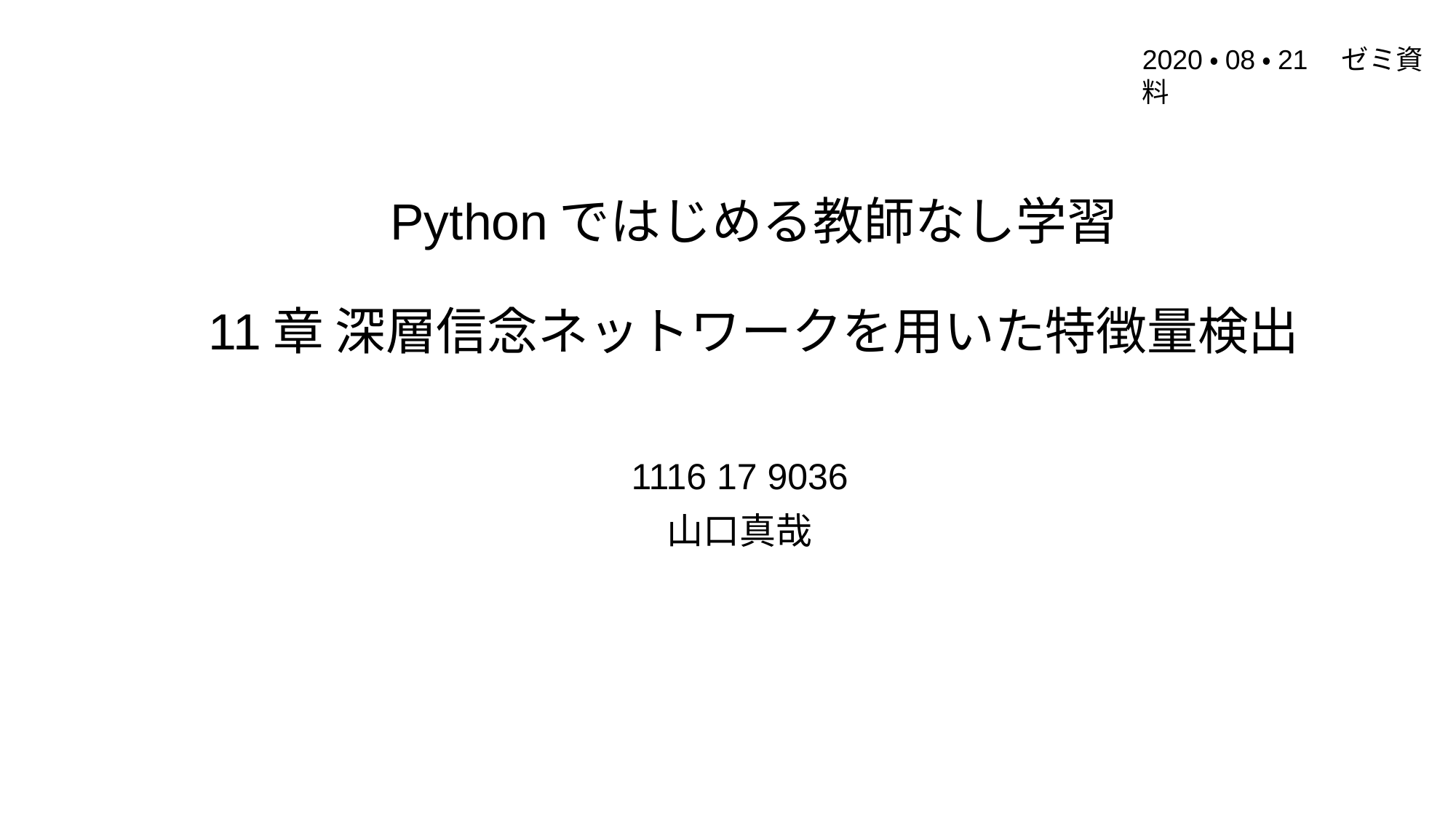

2020・08・21　ゼミ資料
# Pythonではじめる教師なし学習 11章 深層信念ネットワークを用いた特徴量検出
1116 17 9036
山口真哉